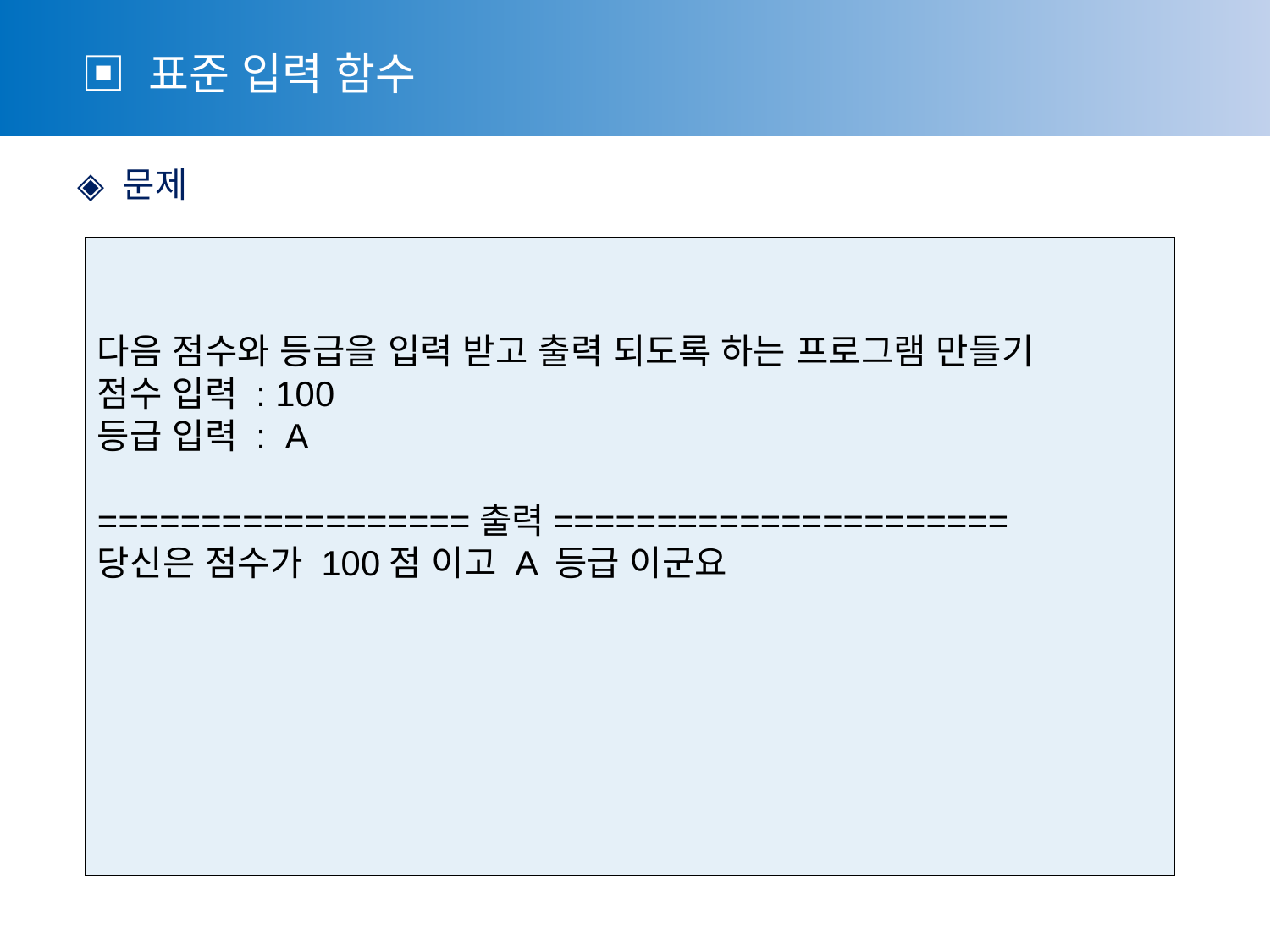

▣ 표준 입력 함수
 ◈ 문제

다음 점수와 등급을 입력 받고 출력 되도록 하는 프로그램 만들기
점수 입력 : 100
등급 입력 :  A

==================출력======================
당신은 점수가 100점 이고 A 등급 이군요